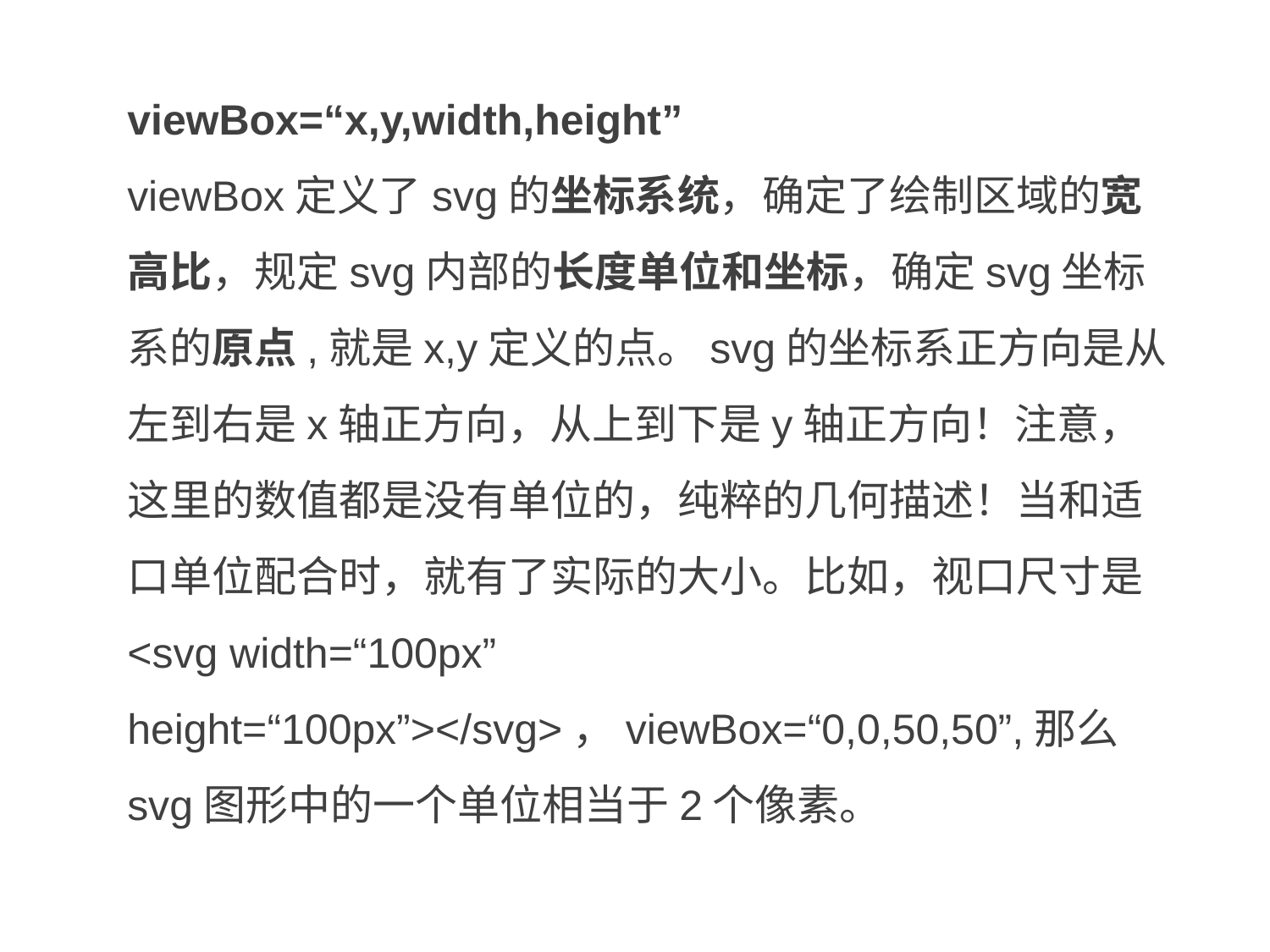

viewBox=“x,y,width,height”
viewBox定义了svg的坐标系统，确定了绘制区域的宽高比，规定svg内部的长度单位和坐标，确定svg坐标系的原点,就是x,y定义的点。svg的坐标系正方向是从左到右是x轴正方向，从上到下是y轴正方向！注意，这里的数值都是没有单位的，纯粹的几何描述！当和适口单位配合时，就有了实际的大小。比如，视口尺寸是<svg width=“100px” height=“100px”></svg>，viewBox=“0,0,50,50”,那么svg图形中的一个单位相当于2个像素。